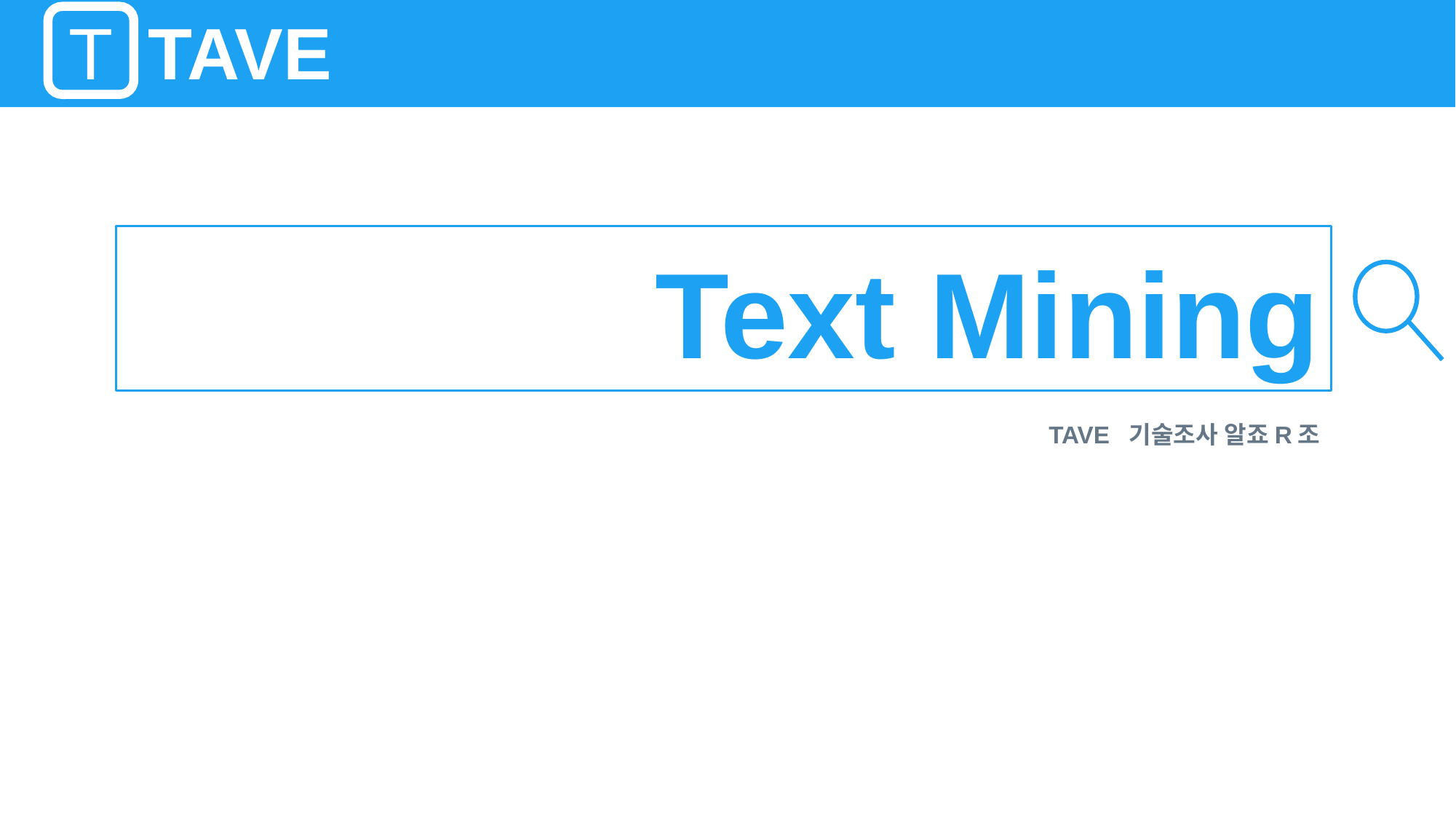

TAVE
T
# Text Mining

TAVE  기술조사 알죠R조